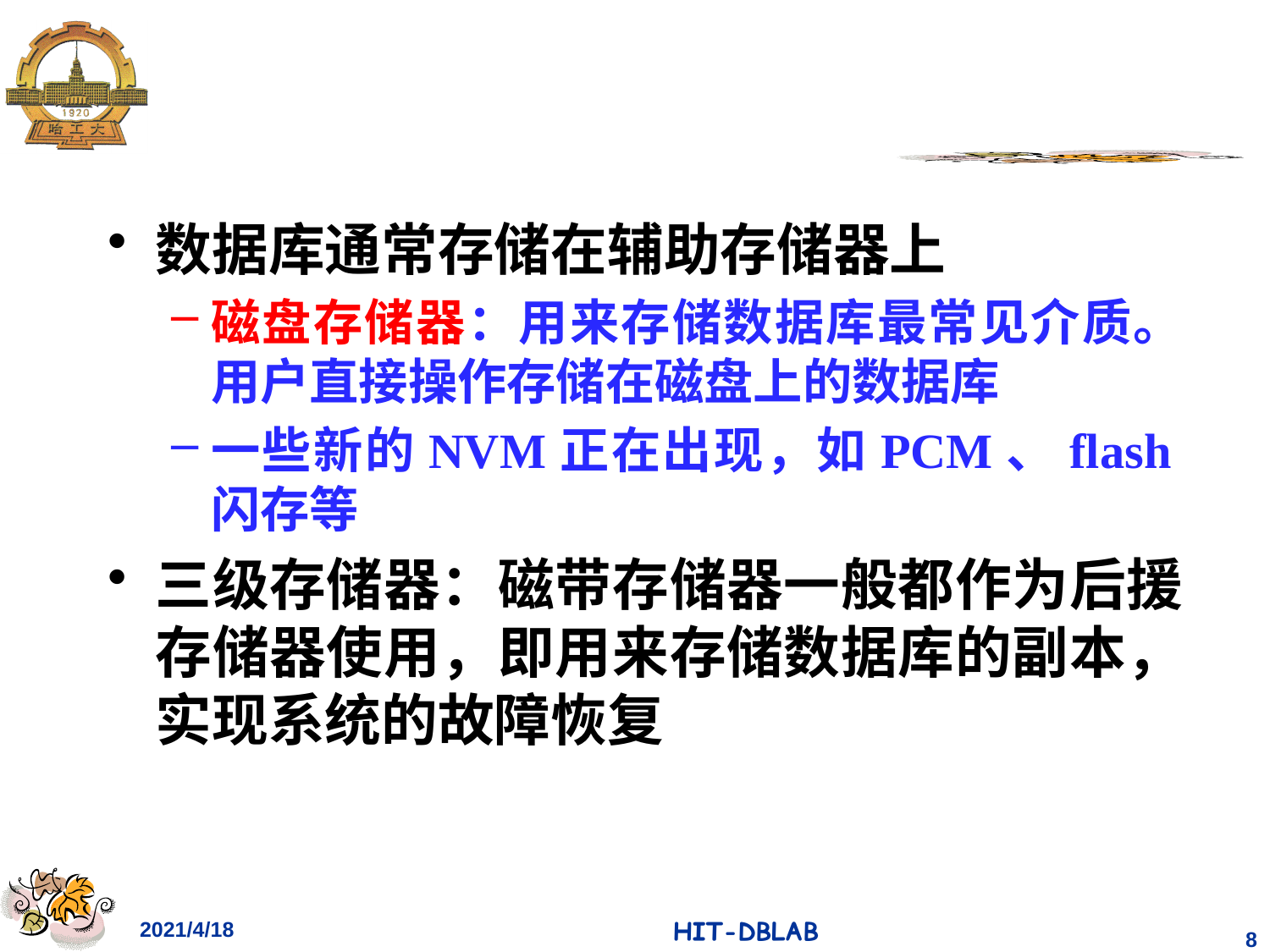

#
数据库通常存储在辅助存储器上
磁盘存储器：用来存储数据库最常见介质。用户直接操作存储在磁盘上的数据库
一些新的NVM正在出现，如PCM、flash闪存等
三级存储器：磁带存储器一般都作为后援存储器使用，即用来存储数据库的副本，实现系统的故障恢复
2021/4/18
HIT-DBLAB
8